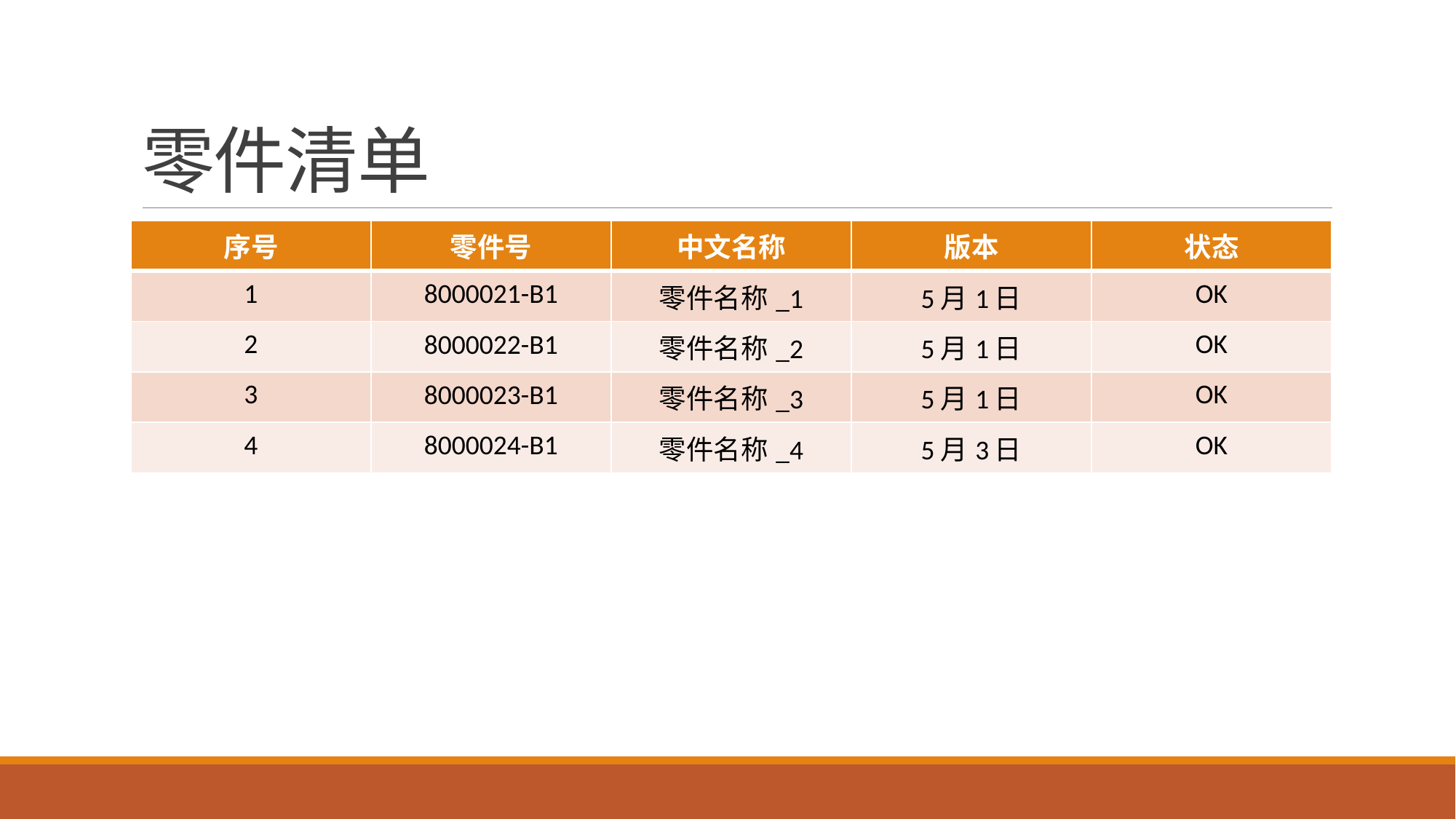

# 零件清单
| 序号 | 零件号 | 中文名称 | 版本 | 状态 |
| --- | --- | --- | --- | --- |
| 1 | 8000021-B1 | 零件名称\_1 | 5月1日 | OK |
| 2 | 8000022-B1 | 零件名称\_2 | 5月1日 | OK |
| 3 | 8000023-B1 | 零件名称\_3 | 5月1日 | OK |
| 4 | 8000024-B1 | 零件名称\_4 | 5月3日 | OK |